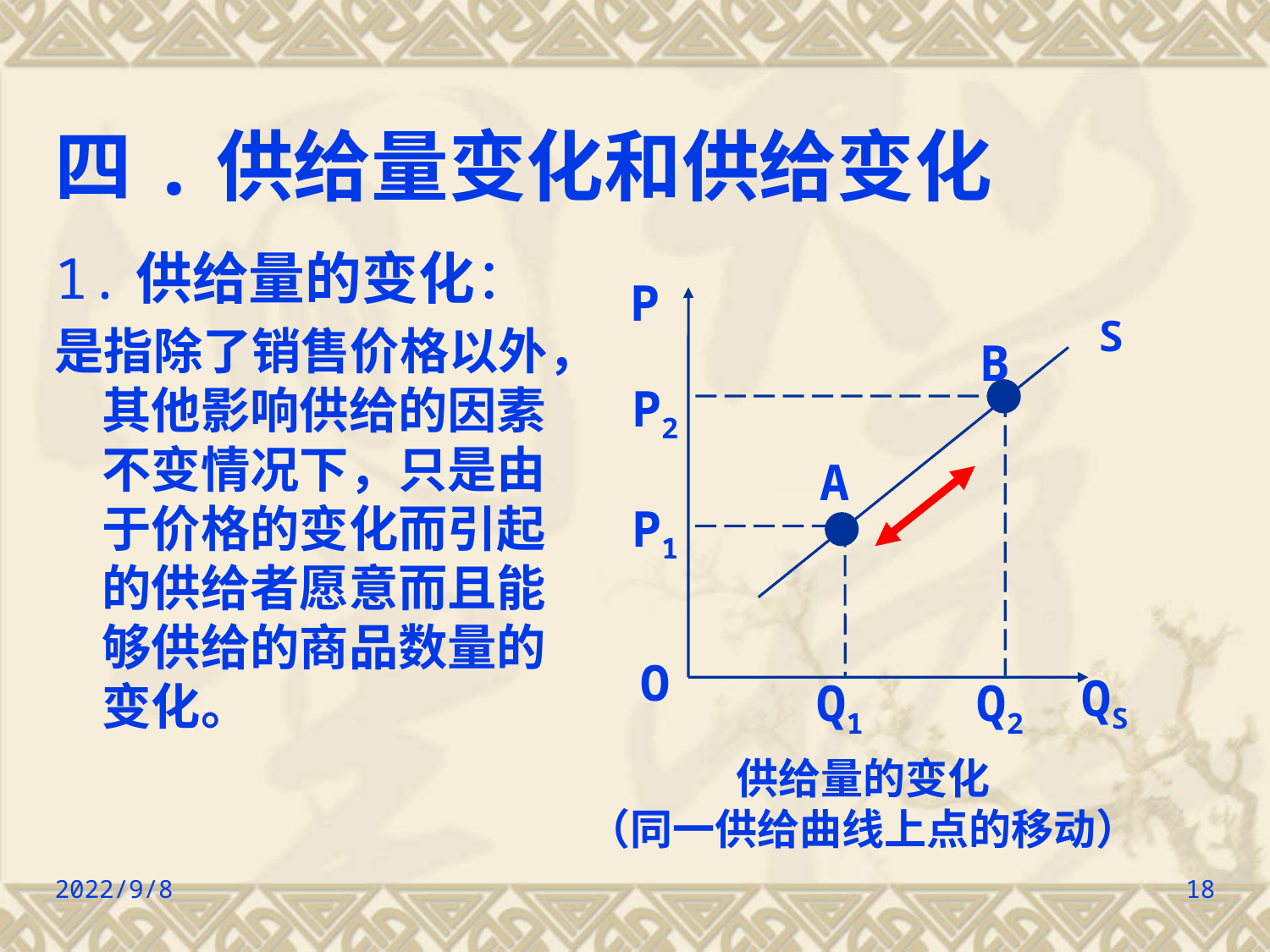

# 四.供给量变化和供给变化
1.供给量的变化：
是指除了销售价格以外，其他影响供给的因素不变情况下，只是由于价格的变化而引起的供给者愿意而且能够供给的商品数量的变化。
P

S
B

P2

A

P1

O
QS

Q1
Q2
供给量的变化
（同一供给曲线上点的移动）
2022/9/8
18